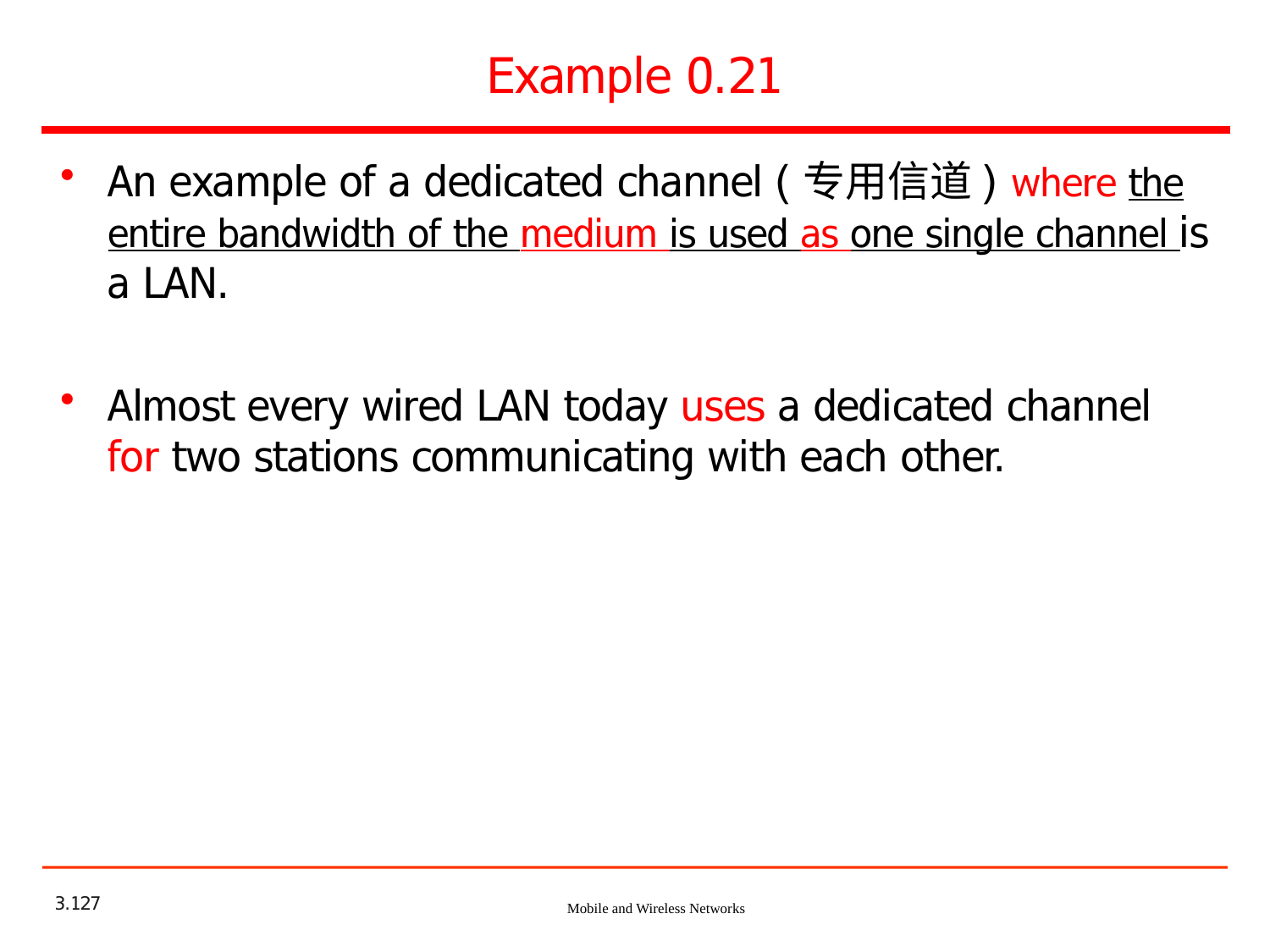

# Example 0.21
An example of a dedicated channel (专用信道) where the entire bandwidth of the medium is used as one single channel is a LAN.

Almost every wired LAN today uses a dedicated channel for two stations communicating with each other.

3.127
Mobile and Wireless Networks